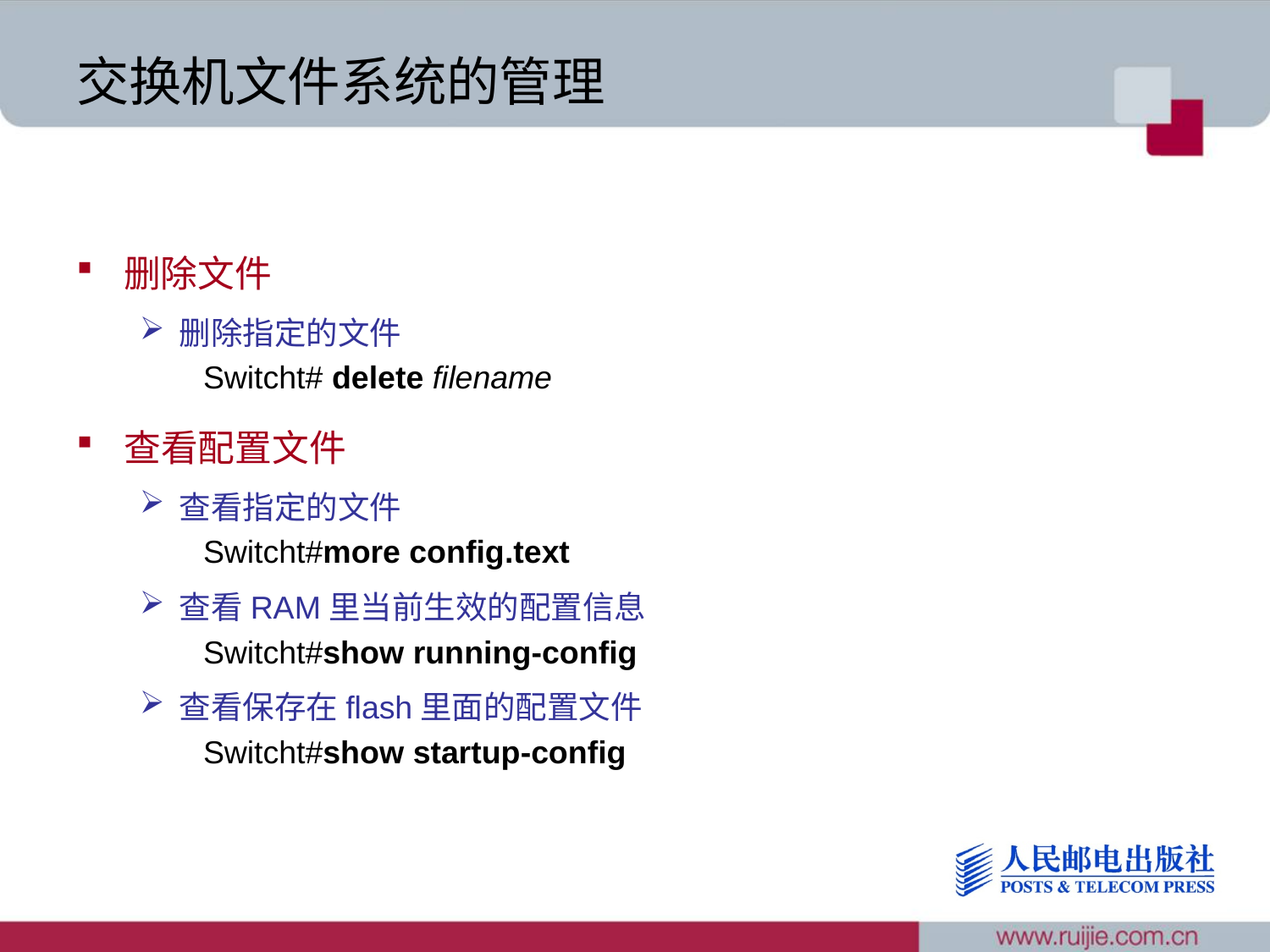

# 交换机文件系统的管理
删除文件
删除指定的文件
Switcht# delete filename
查看配置文件
查看指定的文件
Switcht#more config.text
查看RAM里当前生效的配置信息
Switcht#show running-config
查看保存在flash里面的配置文件
Switcht#show startup-config